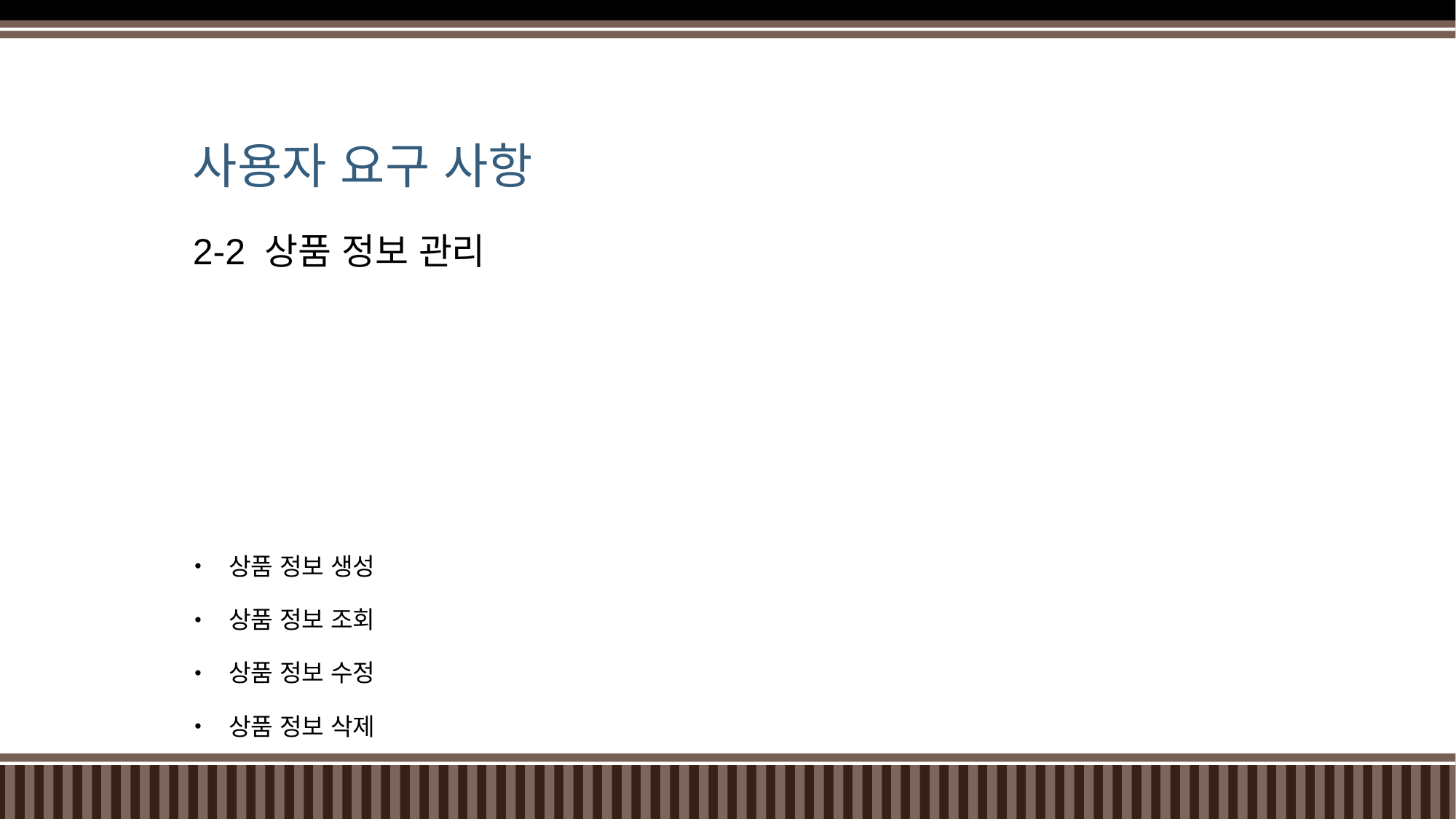

# 사용자 요구 사항
2-2 상품 정보 관리
상품 정보 생성
상품 정보 조회
상품 정보 수정
상품 정보 삭제